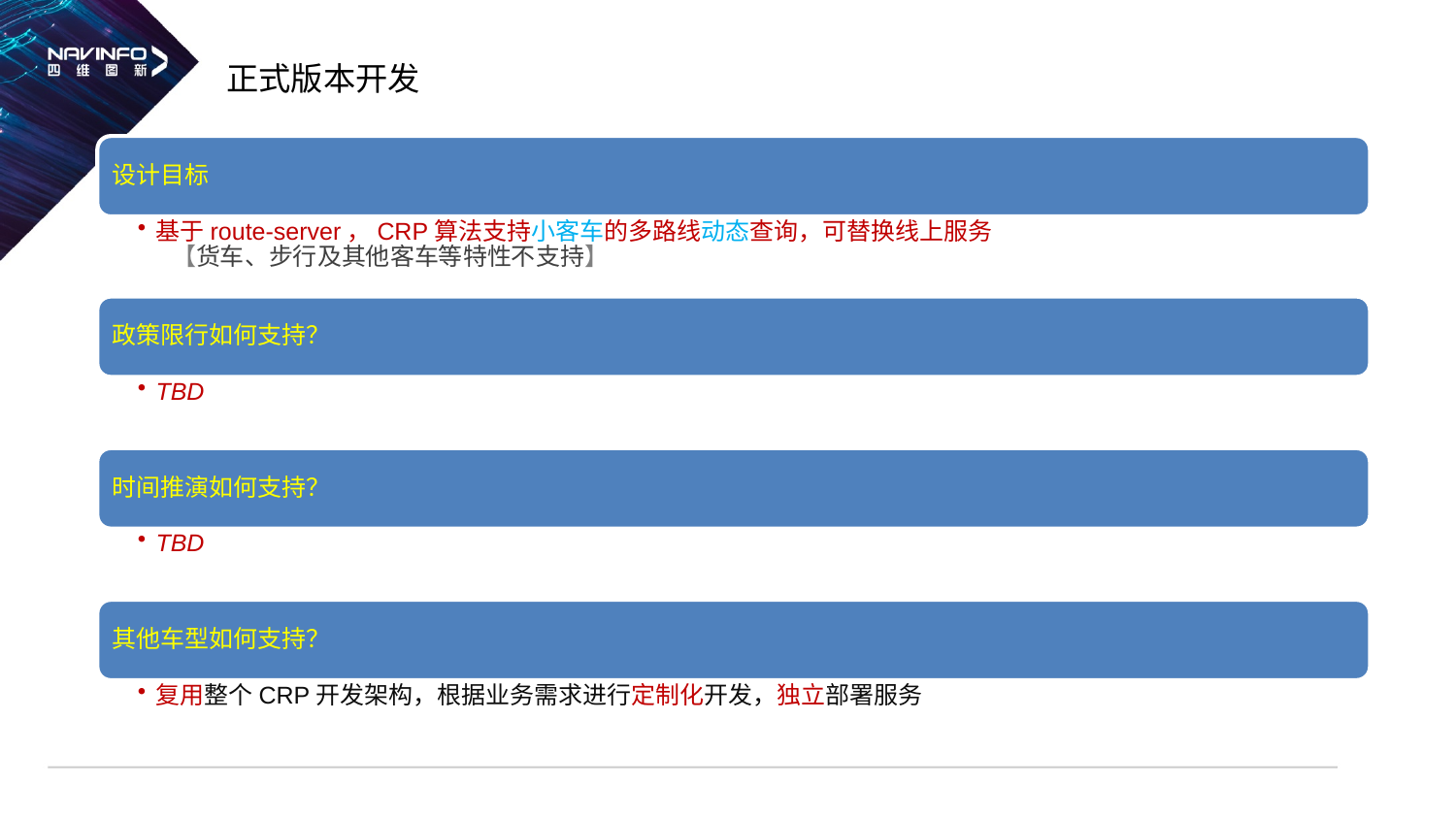

# 正式版本开发
设计目标
基于route-server，CRP算法支持小客车的多路线动态查询，可替换线上服务   			          【货车、步行及其他客车等特性不支持】
政策限行如何支持？
TBD
时间推演如何支持？
TBD
其他车型如何支持？
复用整个CRP开发架构，根据业务需求进行定制化开发，独立部署服务